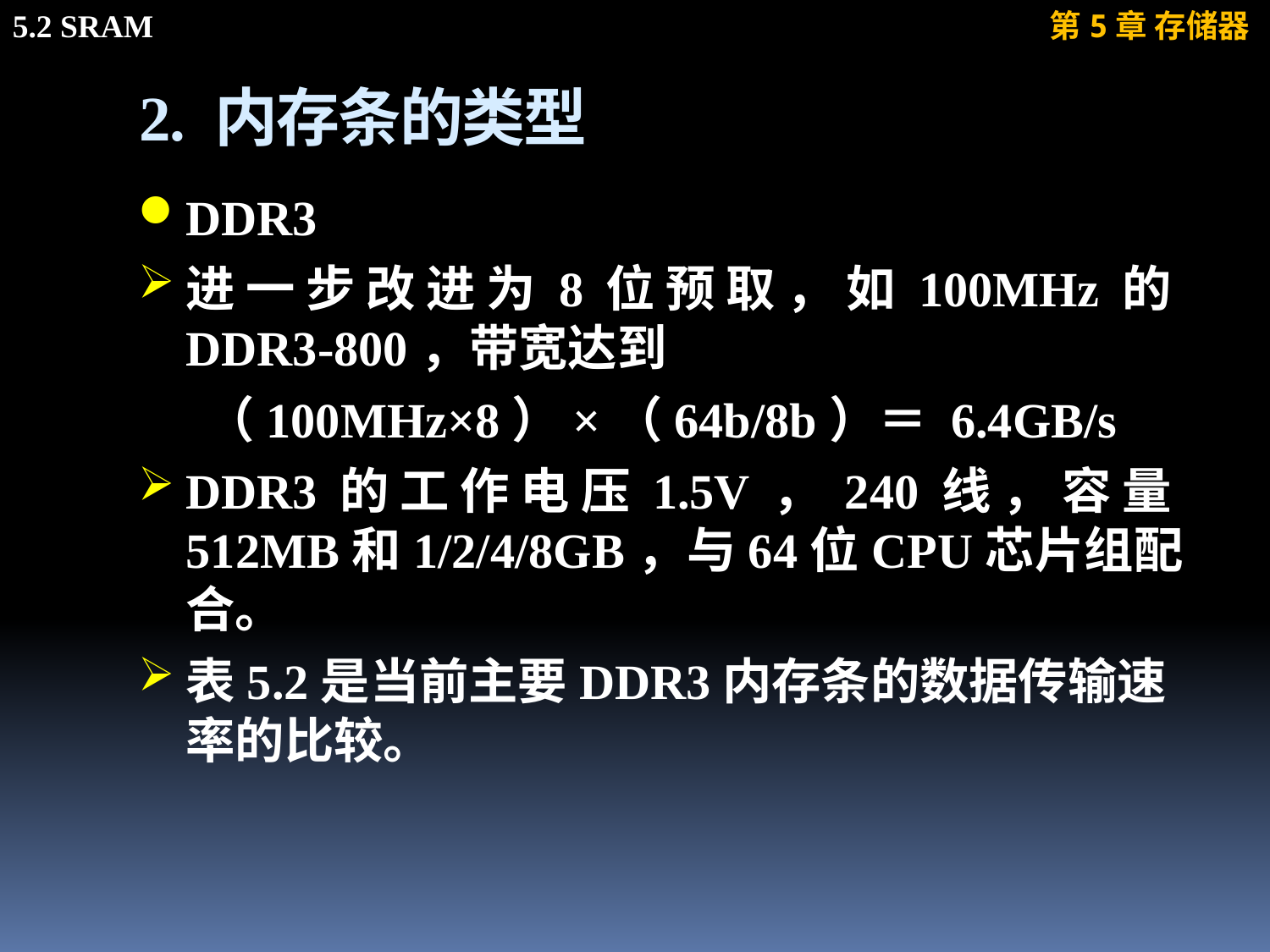

# 2. 内存条的类型
DDR3
进一步改进为8位预取，如100MHz的DDR3-800，带宽达到
（100MHz×8）×（64b/8b）＝ 6.4GB/s
DDR3的工作电压1.5V，240线，容量512MB和1/2/4/8GB，与64位CPU芯片组配合。
表5.2是当前主要DDR3内存条的数据传输速率的比较。